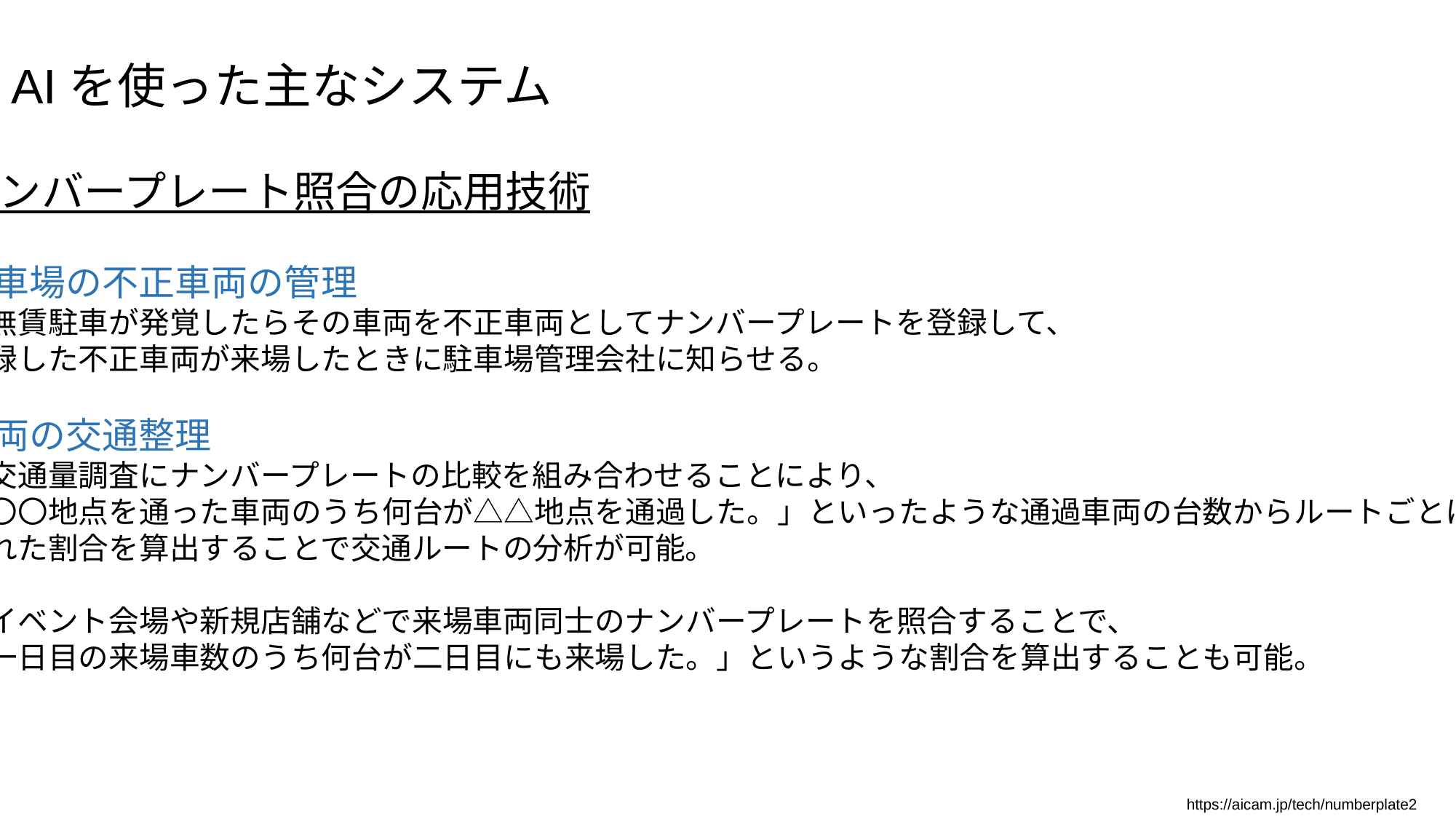

AIを使った主なシステム
ナンバープレート照合の応用技術

駐車場の不正車両の管理
・無賃駐車が発覚したらその車両を不正車両としてナンバープレートを登録して、
登録した不正車両が来場したときに駐車場管理会社に知らせる。

車両の交通整理
・交通量調査にナンバープレートの比較を組み合わせることにより、
「〇〇地点を通った車両のうち何台が△△地点を通過した。」といったような通過車両の台数からルートごとに
別れた割合を算出することで交通ルートの分析が可能。

・イベント会場や新規店舗などで来場車両同士のナンバープレートを照合することで、
「一日目の来場車数のうち何台が二日目にも来場した。」というような割合を算出することも可能。

https://aicam.jp/tech/numberplate2